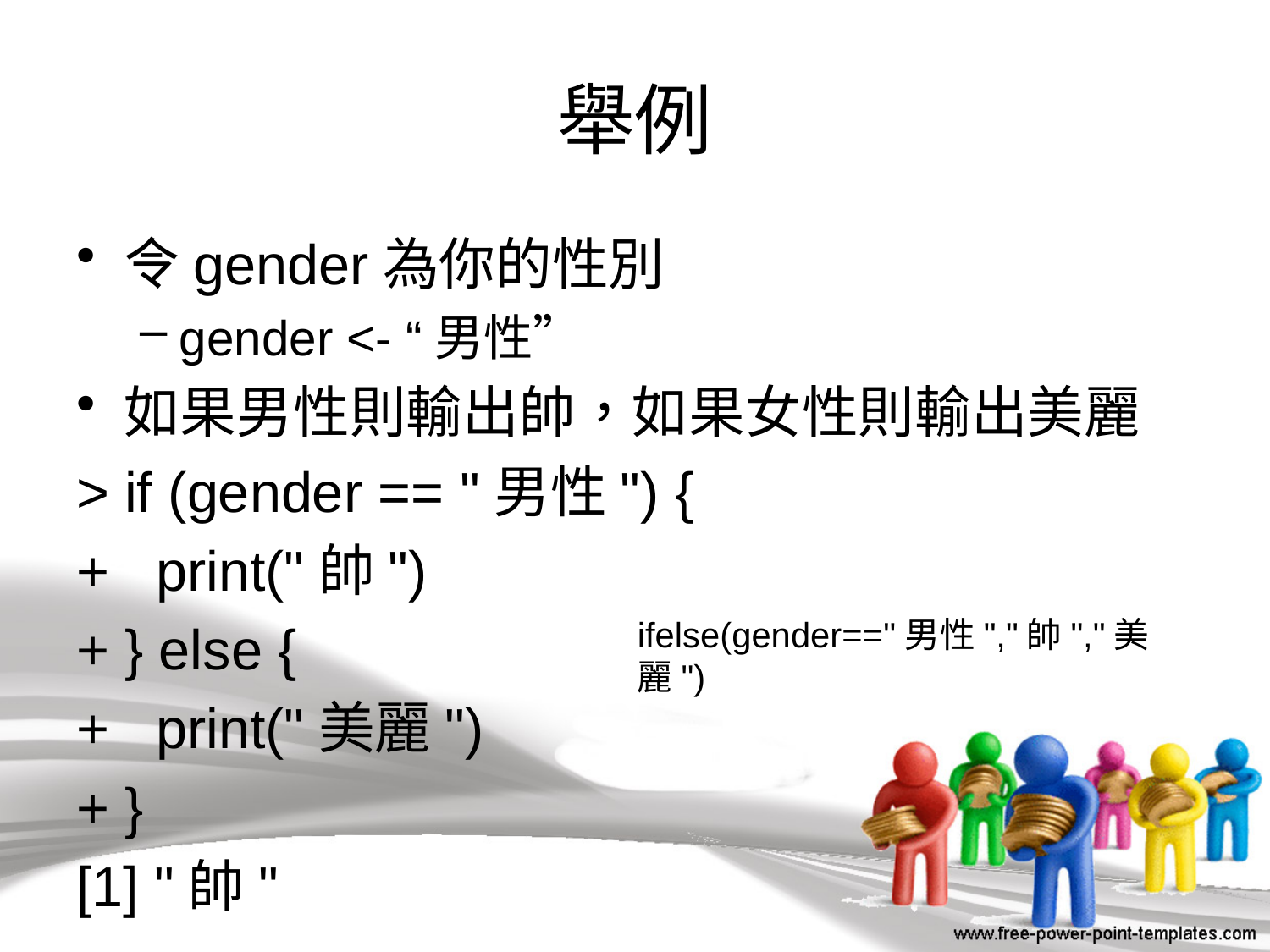

# 舉例
令gender為你的性別
gender <- “男性”
如果男性則輸出帥，如果女性則輸出美麗
> if (gender == "男性") {
+   print("帥")
+ } else {
+   print("美麗")
+ }
[1] "帥"
ifelse(gender=="男性","帥","美麗")